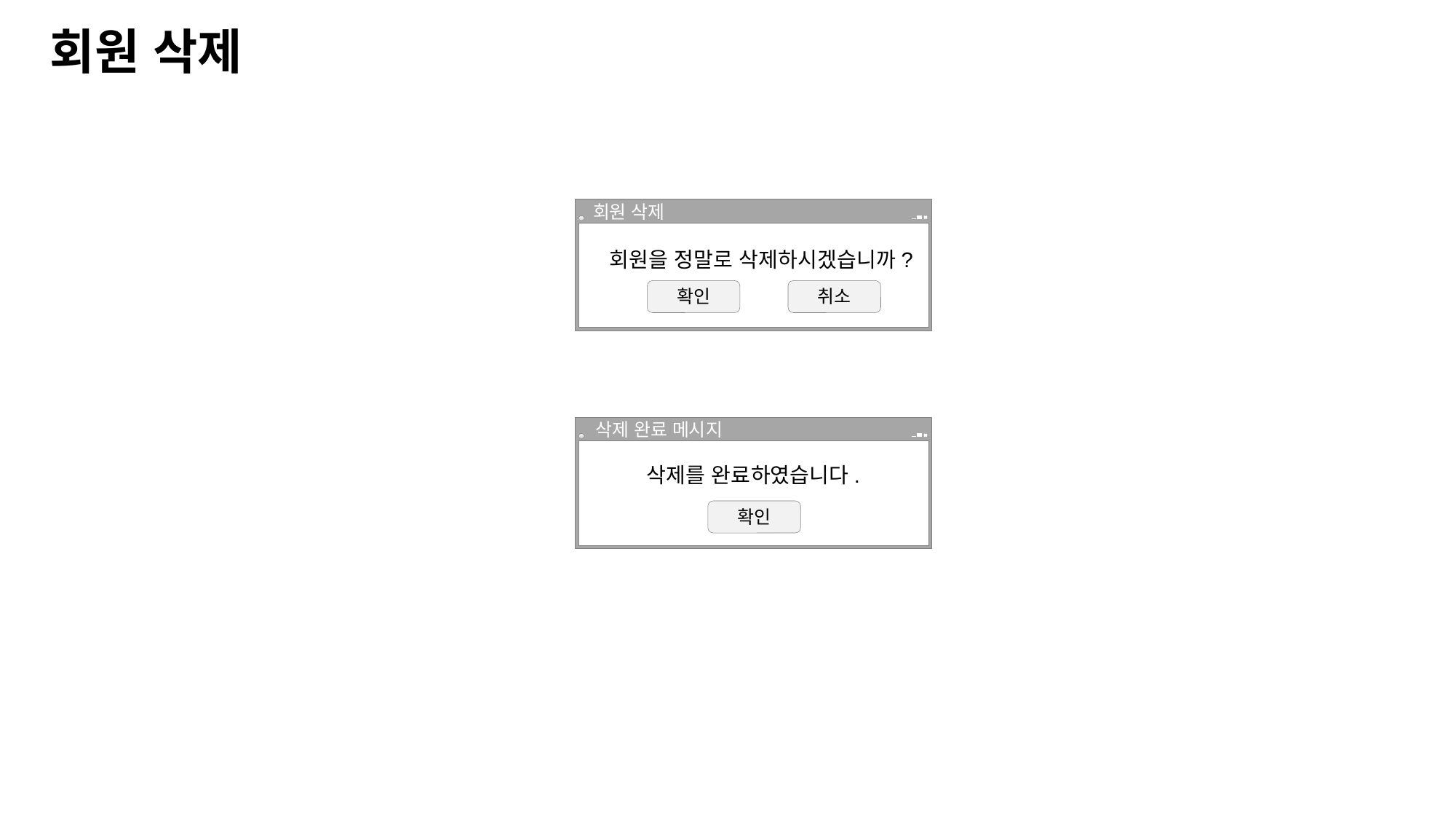

회원 삭제
회원 삭제

회원을 정말로 삭제하시겠습니까?
확인
취소
삭제 완료 메시지

삭제를 완료하였습니다.
확인